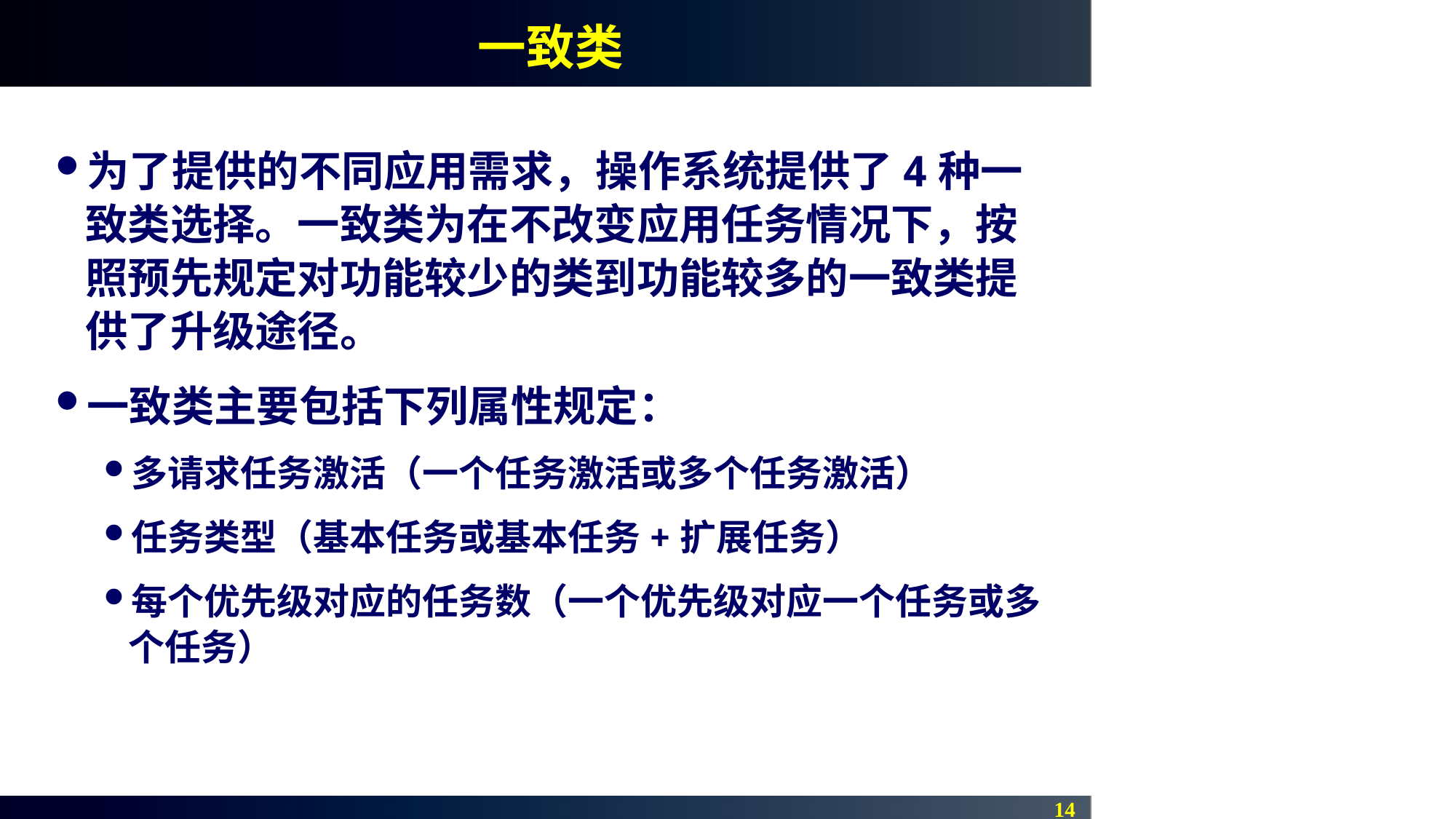

一致类
为了提供的不同应用需求，操作系统提供了4种一致类选择。一致类为在不改变应用任务情况下，按照预先规定对功能较少的类到功能较多的一致类提供了升级途径。
一致类主要包括下列属性规定：
多请求任务激活（一个任务激活或多个任务激活）
任务类型（基本任务或基本任务+扩展任务）
每个优先级对应的任务数（一个优先级对应一个任务或多个任务）